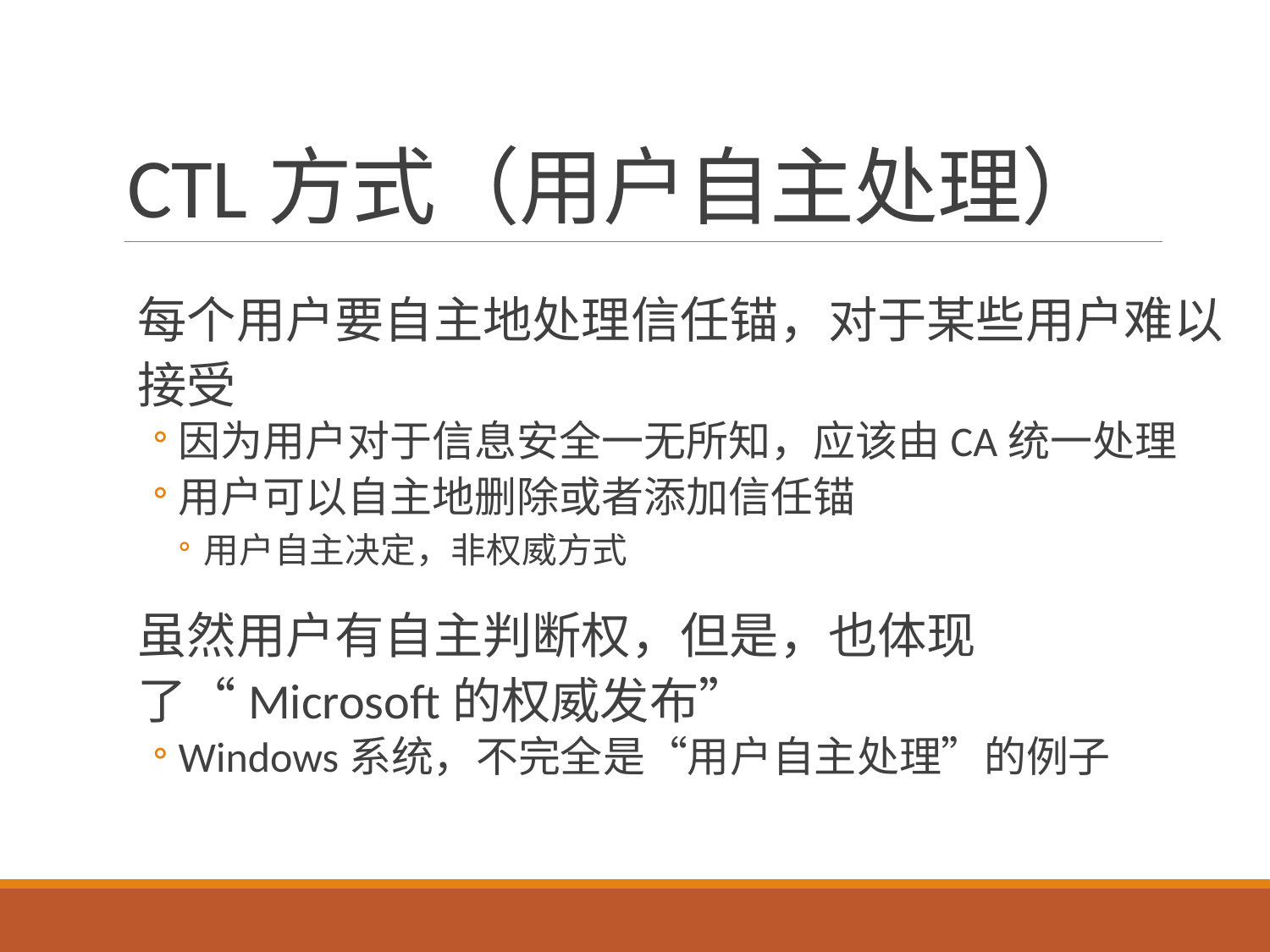

# CTL方式（用户自主处理）
每个用户要自主地处理信任锚，对于某些用户难以接受
因为用户对于信息安全一无所知，应该由CA统一处理
用户可以自主地删除或者添加信任锚
用户自主决定，非权威方式
虽然用户有自主判断权，但是，也体现了“Microsoft的权威发布”
Windows系统，不完全是“用户自主处理”的例子
54